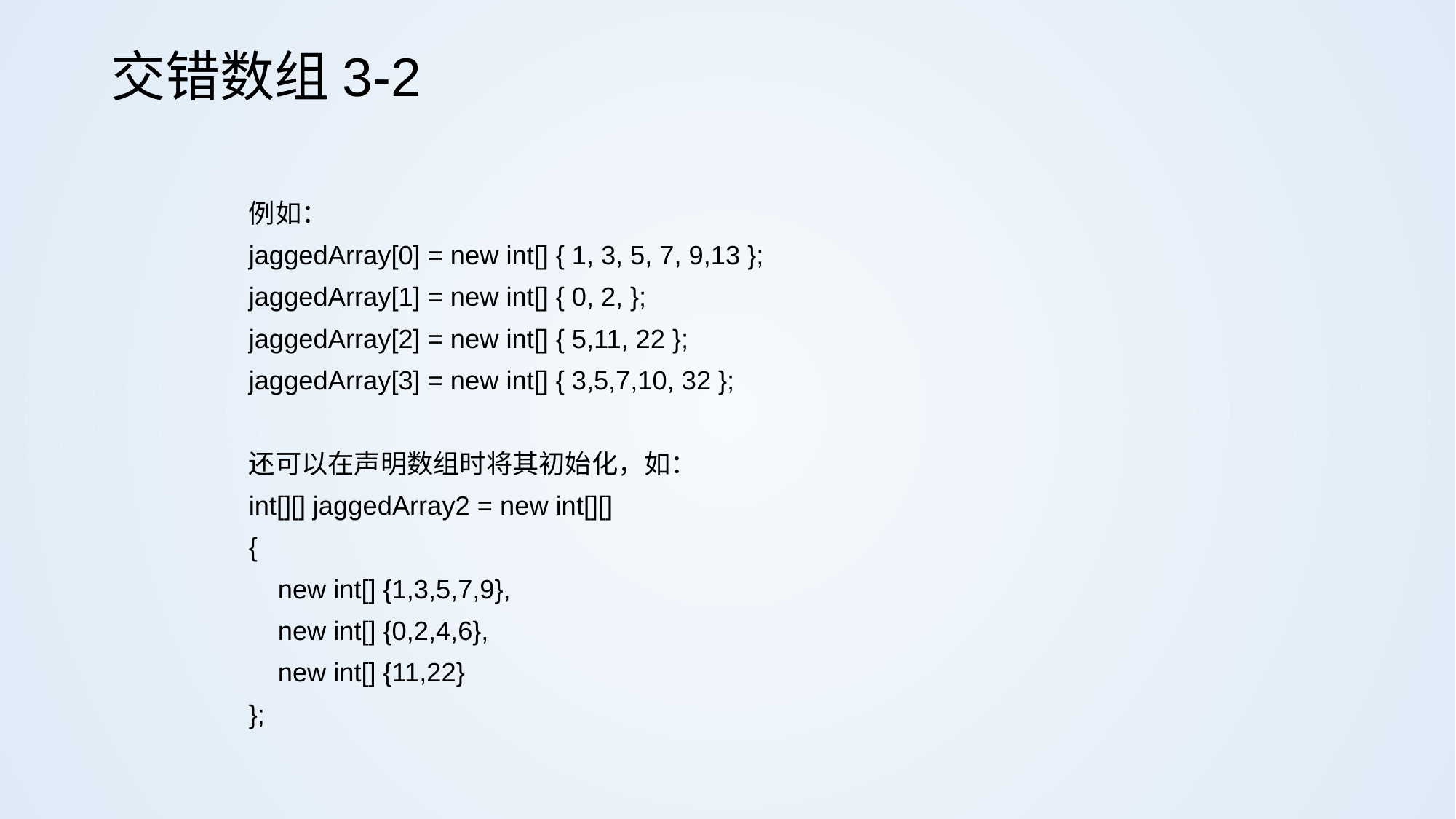

# 交错数组3-2
例如：
jaggedArray[0] = new int[] { 1, 3, 5, 7, 9,13 };
jaggedArray[1] = new int[] { 0, 2, };
jaggedArray[2] = new int[] { 5,11, 22 };
jaggedArray[3] = new int[] { 3,5,7,10, 32 };

还可以在声明数组时将其初始化，如：
int[][] jaggedArray2 = new int[][]
{
    new int[] {1,3,5,7,9},
    new int[] {0,2,4,6},
    new int[] {11,22}
};